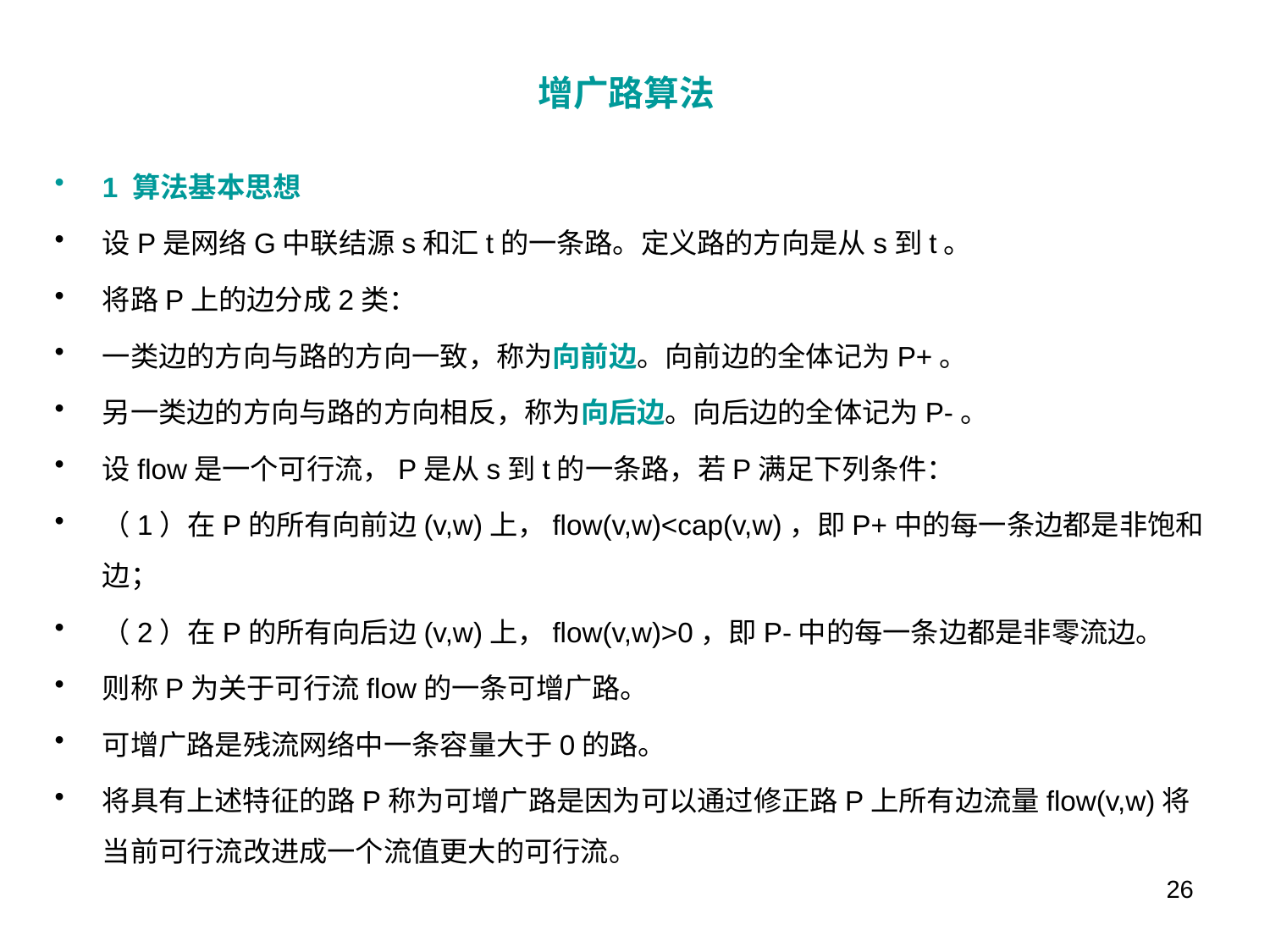

# 增广路算法
1 算法基本思想
设P是网络G中联结源s和汇t的一条路。定义路的方向是从s到t。
将路P上的边分成2类：
一类边的方向与路的方向一致，称为向前边。向前边的全体记为P+。
另一类边的方向与路的方向相反，称为向后边。向后边的全体记为P-。
设flow是一个可行流，P是从s到t的一条路，若P满足下列条件：
（1）在P的所有向前边(v,w)上，flow(v,w)<cap(v,w)，即P+中的每一条边都是非饱和边；
（2）在P的所有向后边(v,w)上，flow(v,w)>0，即P-中的每一条边都是非零流边。
则称P为关于可行流flow的一条可增广路。
可增广路是残流网络中一条容量大于0的路。
将具有上述特征的路P称为可增广路是因为可以通过修正路P上所有边流量flow(v,w)将当前可行流改进成一个流值更大的可行流。
26